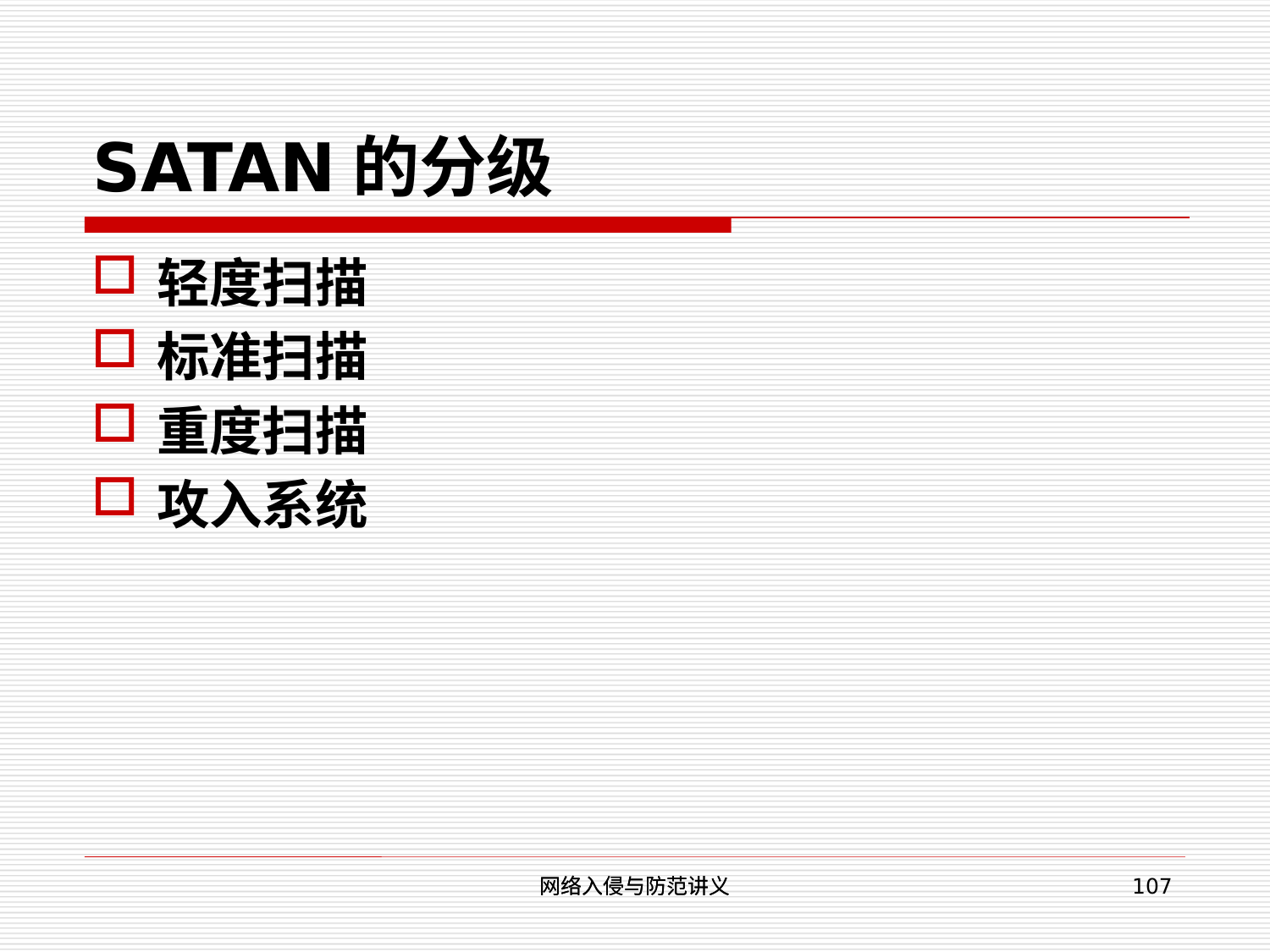

# SATAN的分级
轻度扫描
标准扫描
重度扫描
攻入系统

网络入侵与防范讲义
网络入侵与防范讲义
107
107